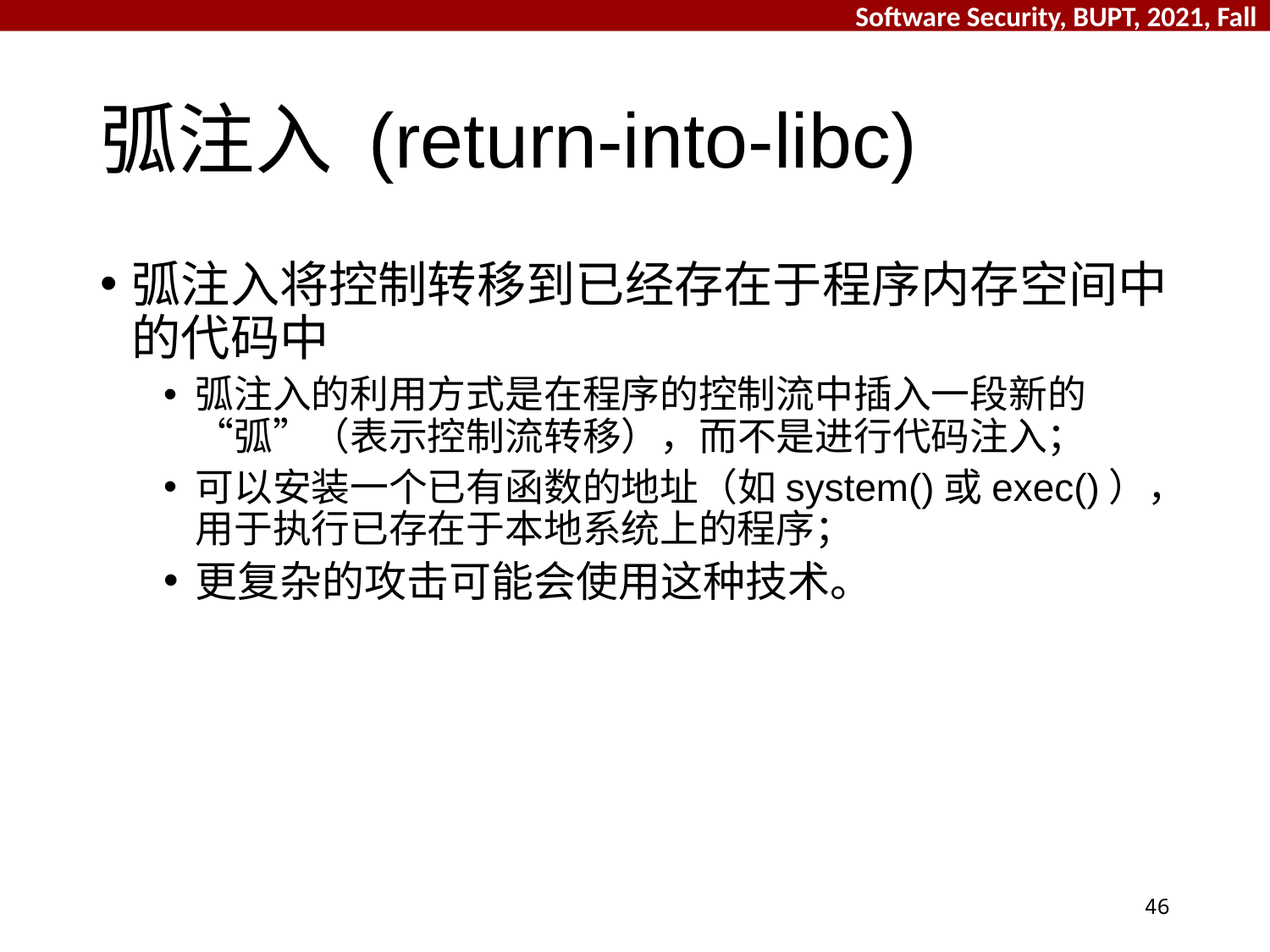

# 弧注入 (return-into-libc)
弧注入将控制转移到已经存在于程序内存空间中的代码中
弧注入的利用方式是在程序的控制流中插入一段新的“弧”（表示控制流转移），而不是进行代码注入；
可以安装一个已有函数的地址（如system()或exec()），用于执行已存在于本地系统上的程序；
更复杂的攻击可能会使用这种技术。
46